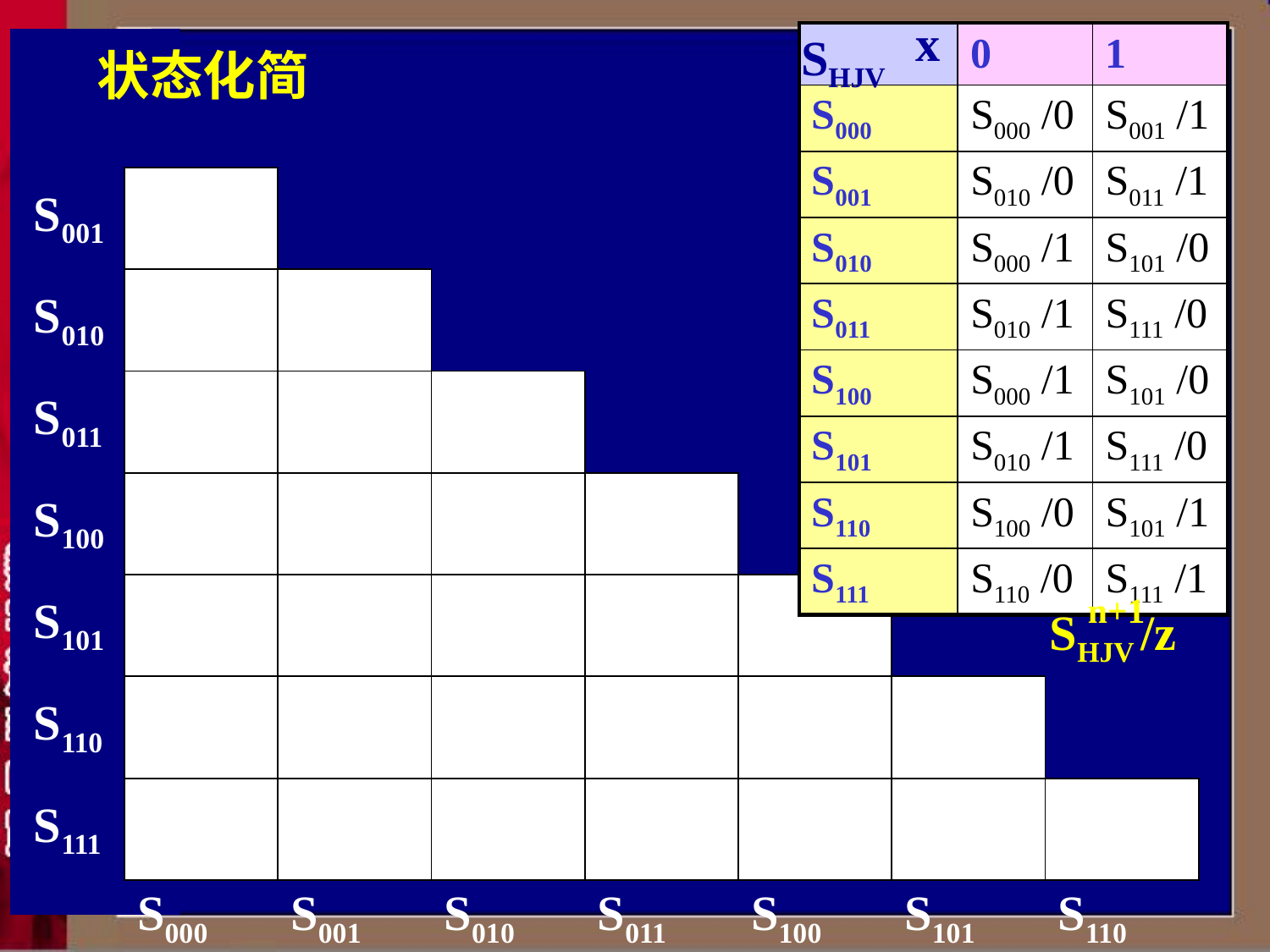

x
SHJV
|  | 0 | 1 |
| --- | --- | --- |
| S000 | S000 /0 | S001 /1 |
| S001 | S010 /0 | S011 /1 |
| S010 | S000 /1 | S101 /0 |
| S011 | S010 /1 | S111 /0 |
| S100 | S000 /1 | S101 /0 |
| S101 | S010 /1 | S111 /0 |
| S110 | S100 /0 | S101 /1 |
| S111 | S110 /0 | S111 /1 |

# 状态化简
| S001 |  |  |  |  |  |  |  |
| --- | --- | --- | --- | --- | --- | --- | --- |
| S010 |  |  |  |  |  |  |  |
| S011 |  |  |  |  |  |  |  |
| S100 |  |  |  |  |  |  |  |
| S101 |  |  |  |  |  |  |  |
| S110 |  |  |  |  |  |  |  |
| S111 |  |  |  |  |  |  |  |
|  | S000 | S001 | S010 | S011 | S100 | S101 | S110 |
n+1
SHJV /z